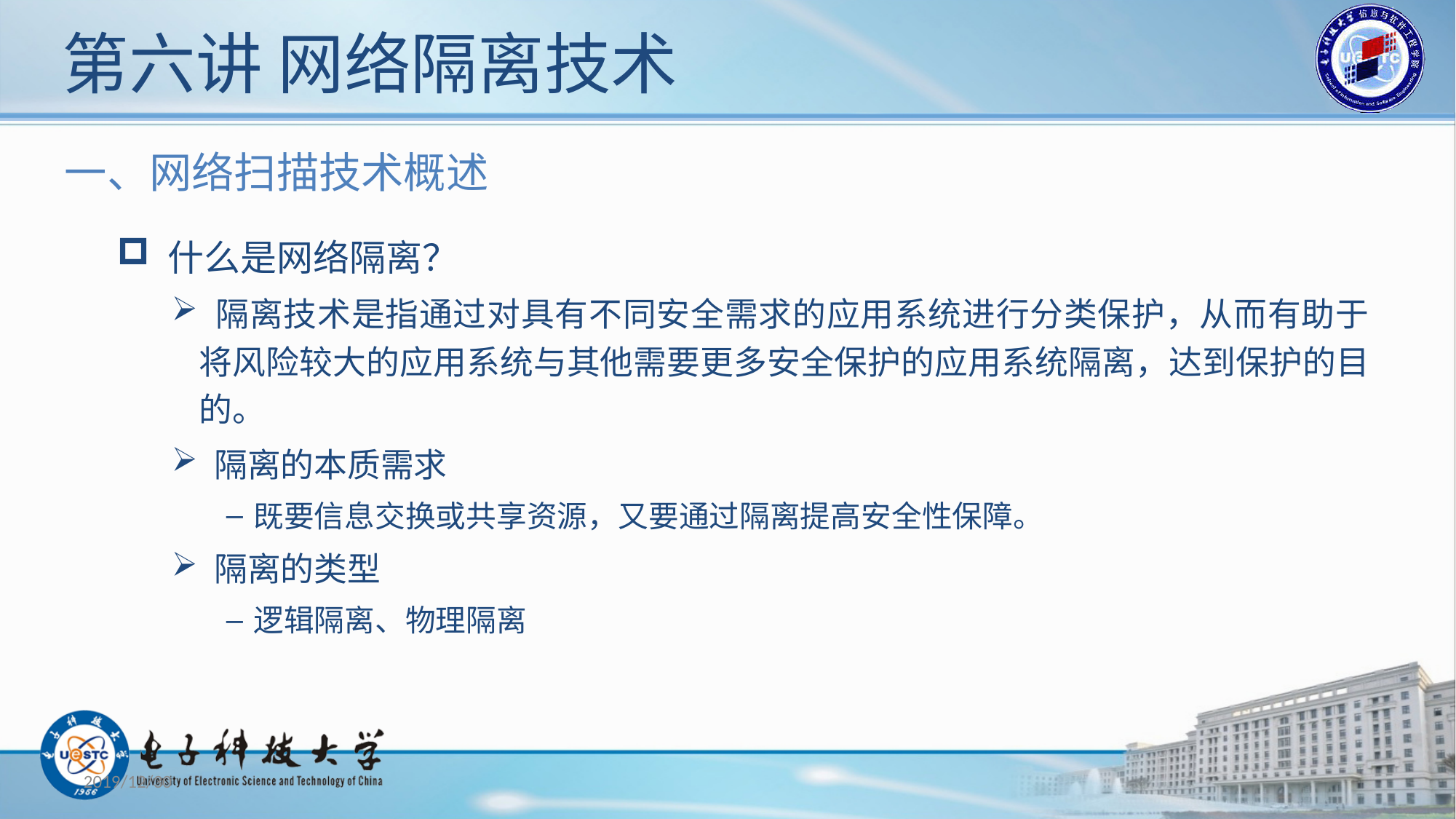

# 第六讲 网络隔离技术
一、网络扫描技术概述
 什么是网络隔离？
 隔离技术是指通过对具有不同安全需求的应用系统进行分类保护，从而有助于将风险较大的应用系统与其他需要更多安全保护的应用系统隔离，达到保护的目的。
 隔离的本质需求
既要信息交换或共享资源，又要通过隔离提高安全性保障。
 隔离的类型
逻辑隔离、物理隔离
2019/12/30